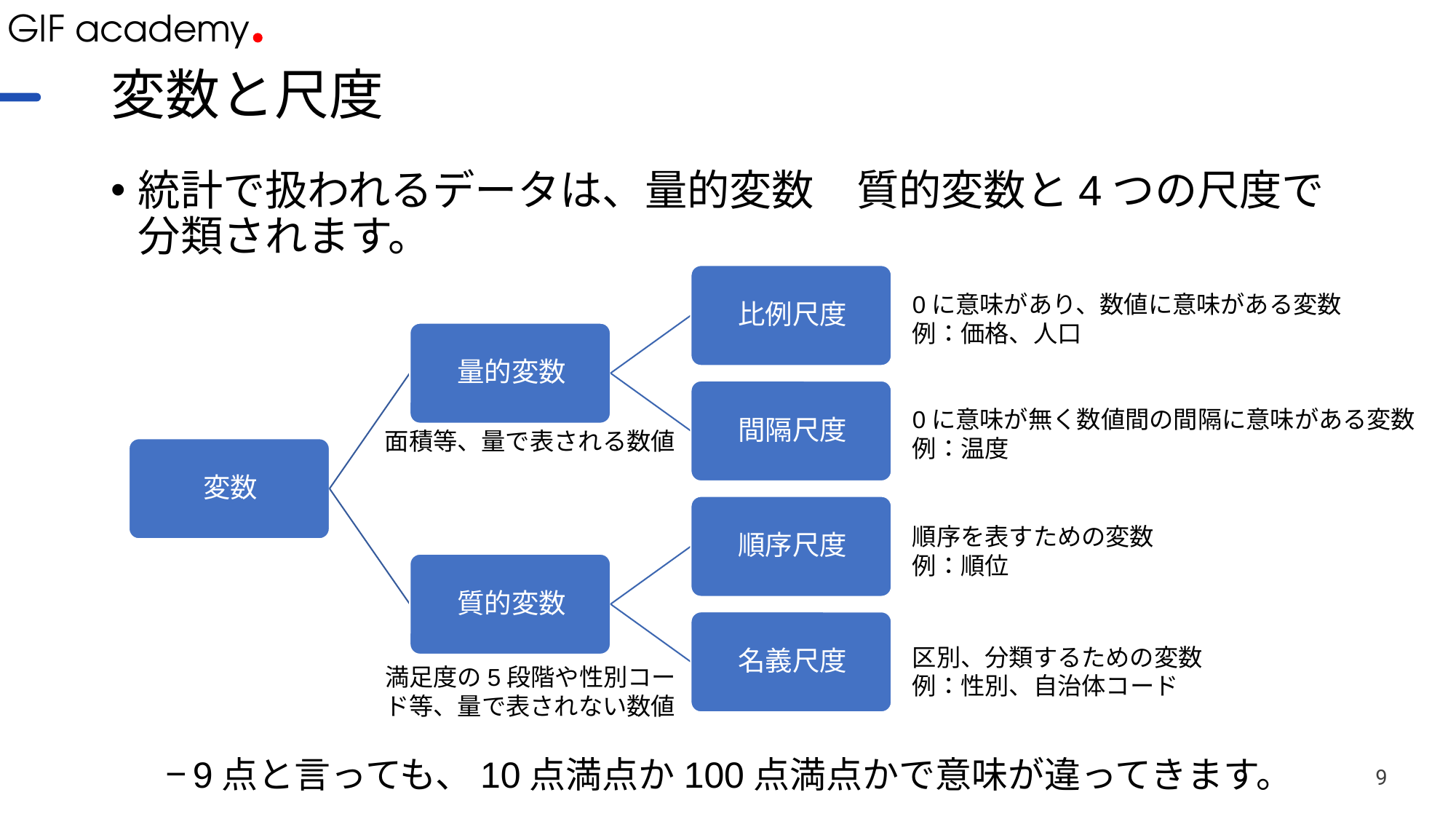

# 変数と尺度
統計で扱われるデータは、量的変数　質的変数と4つの尺度で分類されます。

9点と言っても、10点満点か100点満点かで意味が違ってきます。
変数

量的変数

比例尺度

間隔尺度

質的変数

順序尺度

名義尺度
0に意味があり、数値に意味がある変数
例：価格、人口
0に意味が無く数値間の間隔に意味がある変数
例：温度
面積等、量で表される数値
順序を表すための変数
例：順位
区別、分類するための変数
例：性別、自治体コード
満足度の5段階や性別コード等、量で表されない数値
9